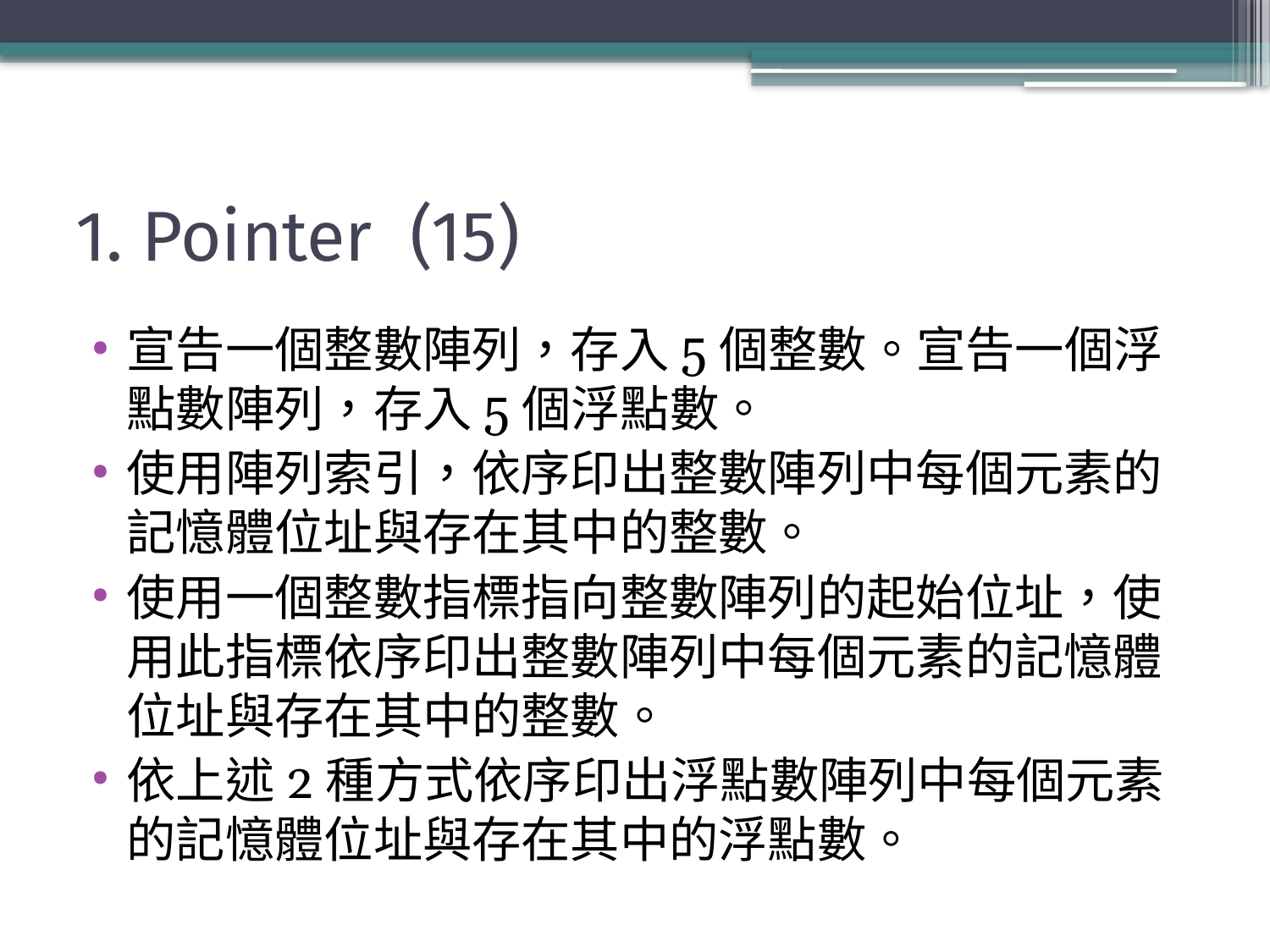

# 1. Pointer  (15)
宣告一個整數陣列，存入5個整數。宣告一個浮點數陣列，存入5個浮點數。
使用陣列索引，依序印出整數陣列中每個元素的記憶體位址與存在其中的整數。
使用一個整數指標指向整數陣列的起始位址，使用此指標依序印出整數陣列中每個元素的記憶體位址與存在其中的整數。
依上述2種方式依序印出浮點數陣列中每個元素的記憶體位址與存在其中的浮點數。